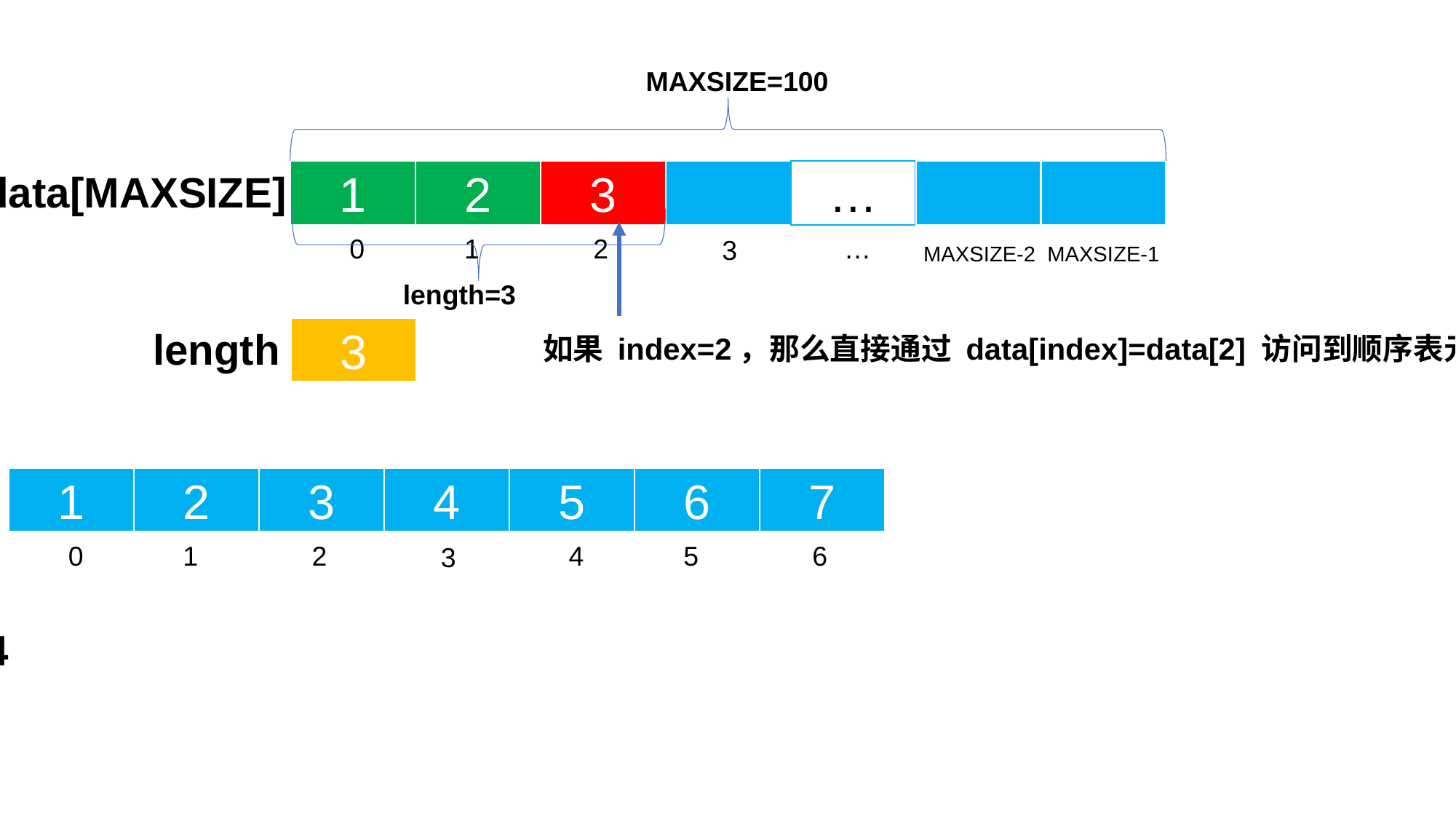

MAXSIZE=100

data[MAXSIZE]
1
2
3

…

0
1
2
…
3
MAXSIZE-2
MAXSIZE-1
SeqList
length=3
length
3
如果 index=2，那么直接通过 data[index]=data[2] 访问到顺序表元素 3
list
1
2
3
4
5
6
7

0
1
2
4
5
6
3
ele=4